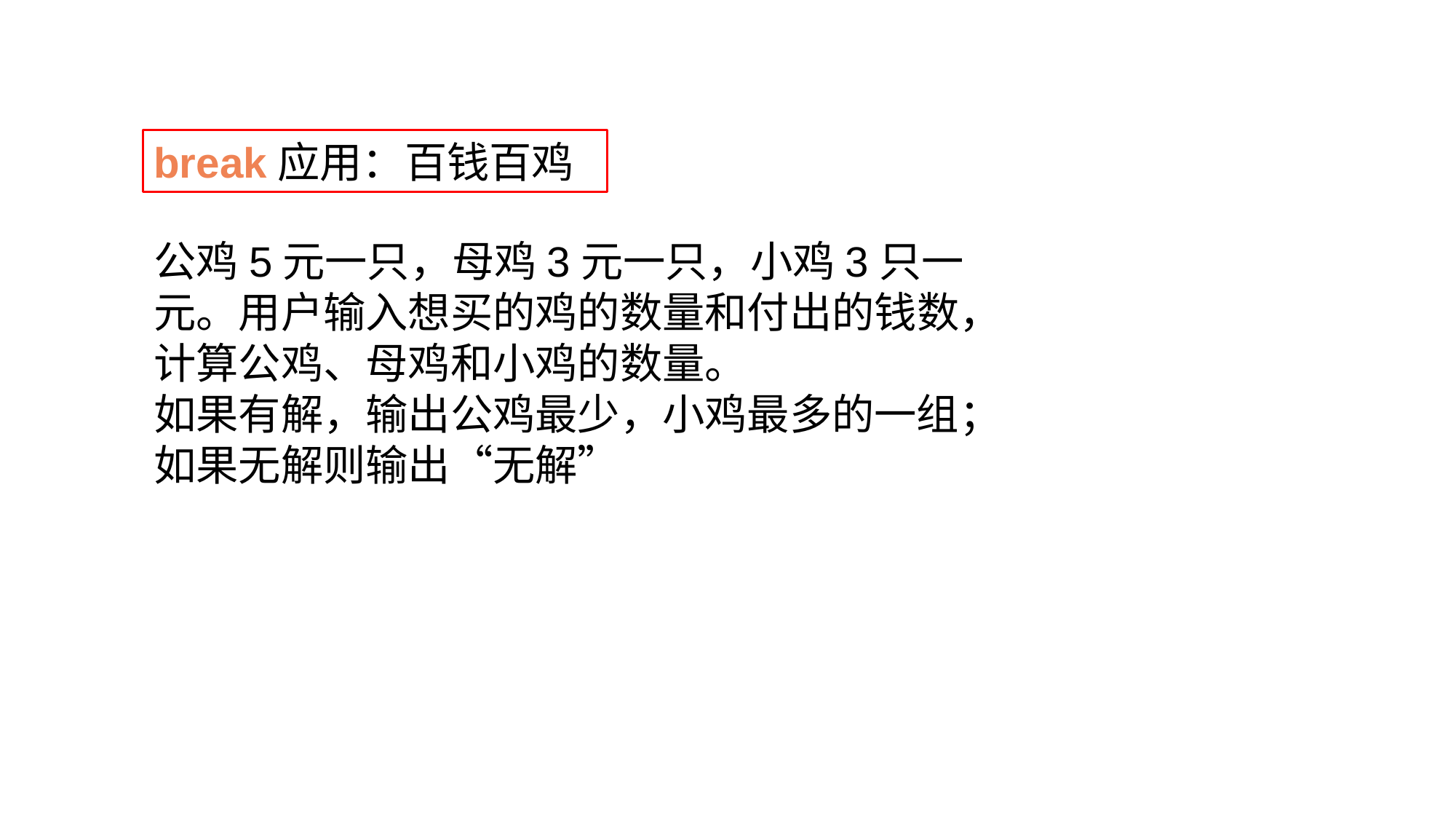

break应用：百钱百鸡
公鸡5元一只，母鸡3元一只，小鸡3只一元。用户输入想买的鸡的数量和付出的钱数，
计算公鸡、母鸡和小鸡的数量。
如果有解，输出公鸡最少，小鸡最多的一组；如果无解则输出“无解”